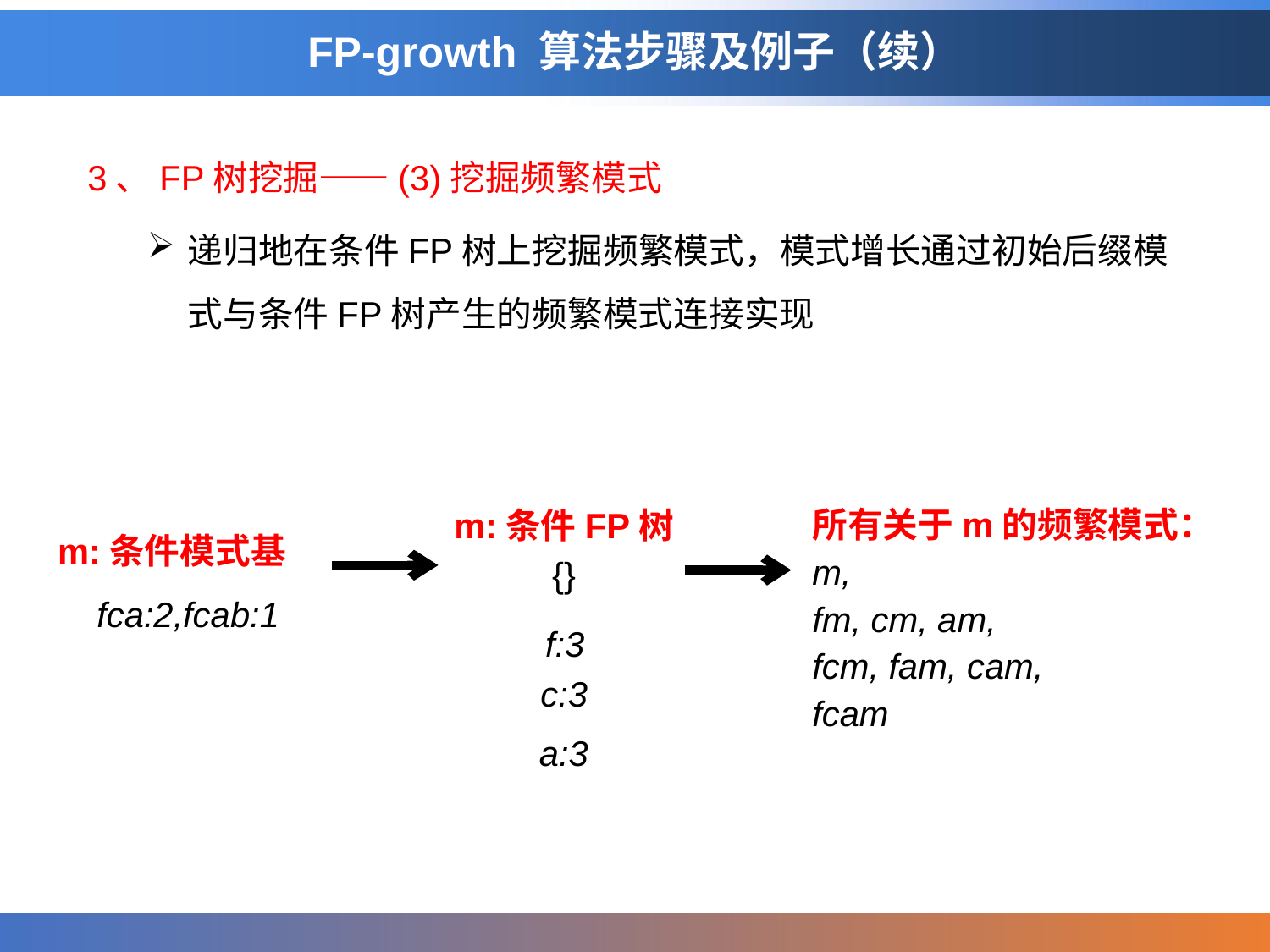

# FP-growth 算法步骤及例子（续）
3、FP树挖掘——(3)挖掘频繁模式
递归地在条件FP树上挖掘频繁模式，模式增长通过初始后缀模式与条件FP树产生的频繁模式连接实现

m:条件FP树
{}
f:3
c:3
a:3
m:条件模式基    fca:2,fcab:1
所有关于m的频繁模式：
m,
fm, cm, am,
fcm, fam, cam,
fcam